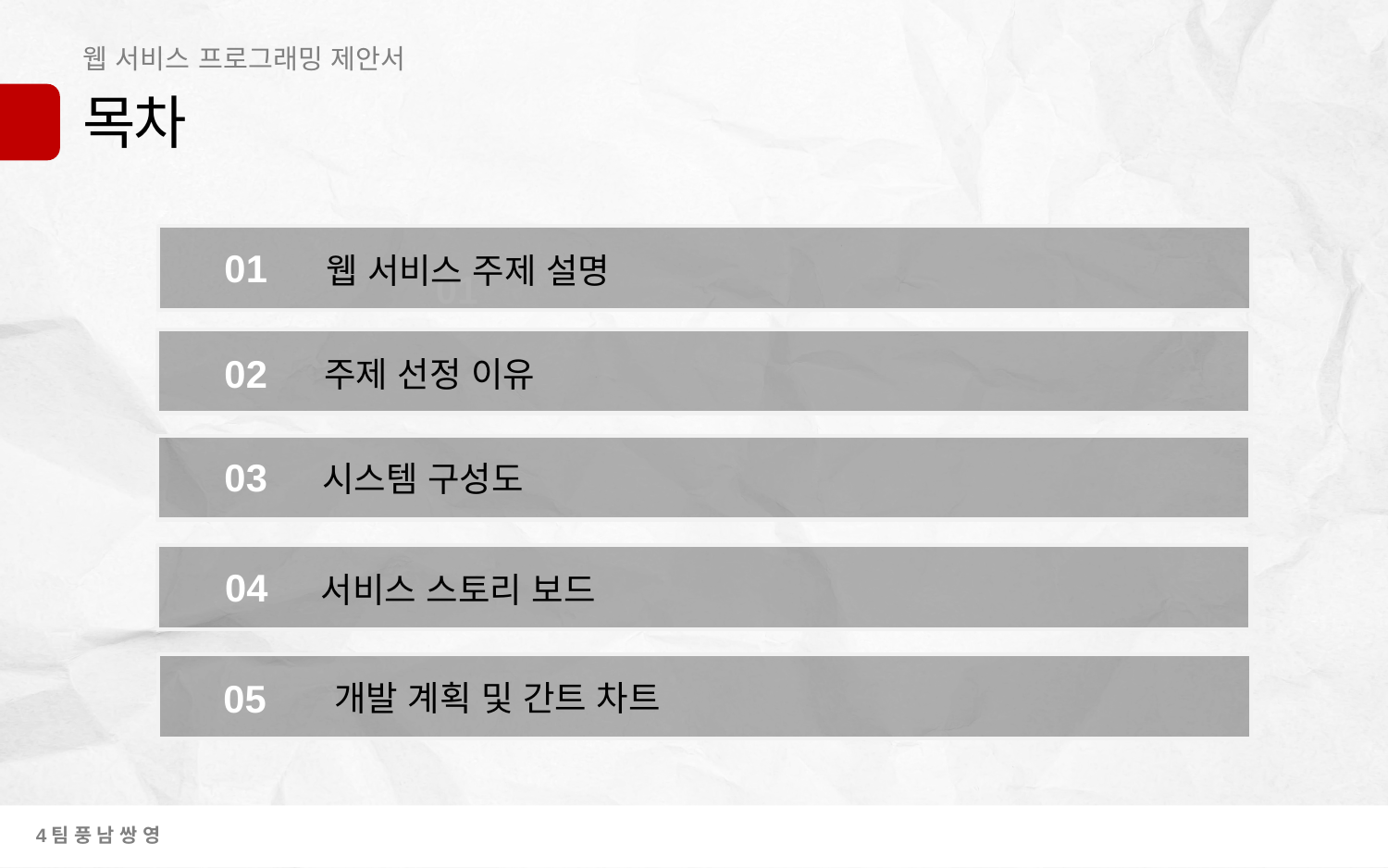

웹 서비스 프로그래밍 제안서
목차

01
웹 서비스 주제 설명
01

02
주제 선정 이유

03
시스템 구성도

04
서비스 스토리 보드

05
개발 계획 및 간트 차트

4팀 풍 남 쌍 영